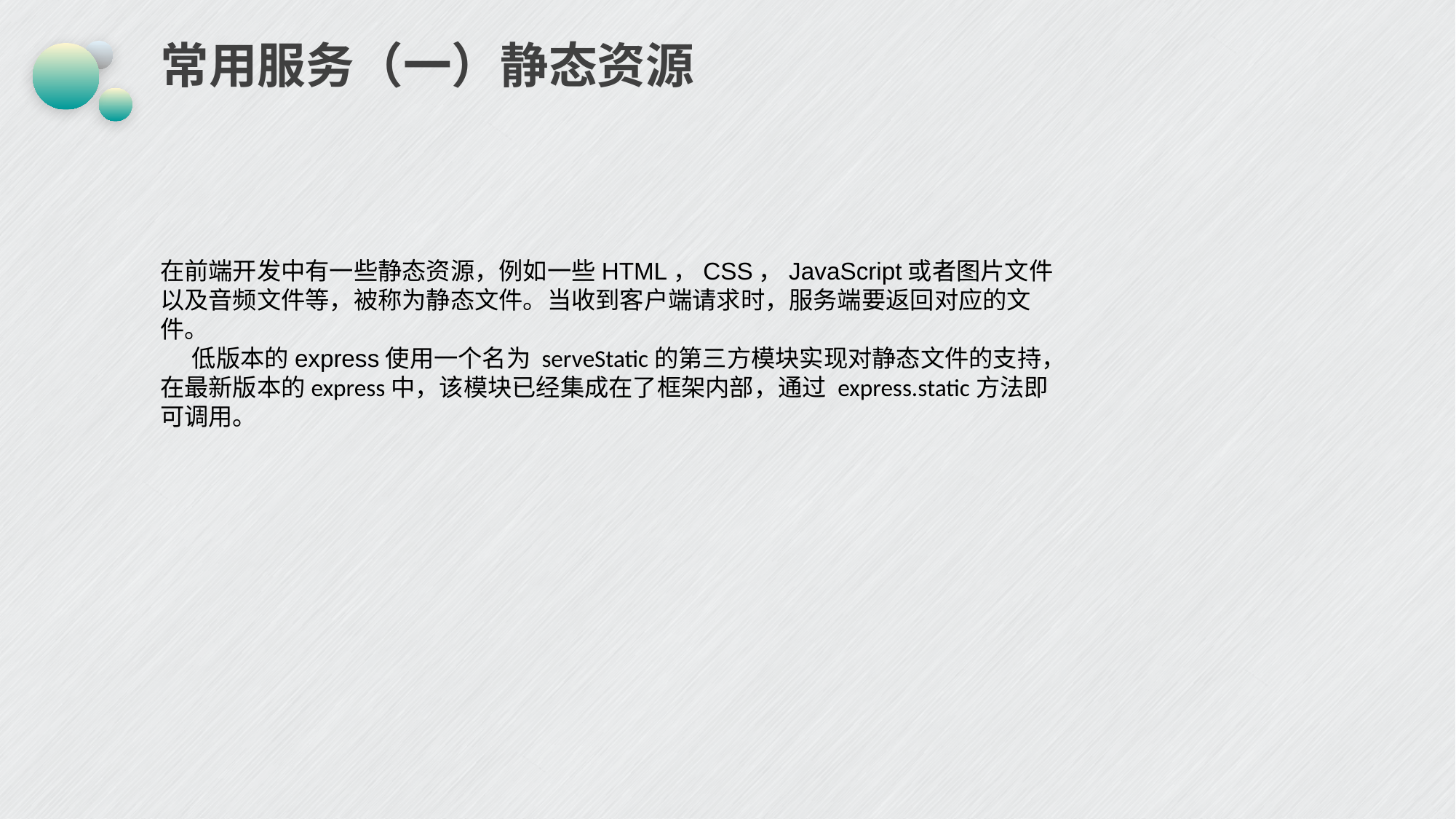

# 常用服务（一）静态资源

在前端开发中有一些静态资源，例如一些HTML，CSS，JavaScript或者图片文件以及音频文件等，被称为静态文件。当收到客户端请求时，服务端要返回对应的文件。低版本的express使用一个名为 serveStatic的第三方模块实现对静态文件的支持，在最新版本的express中，该模块已经集成在了框架内部，通过 express.static方法即可调用。